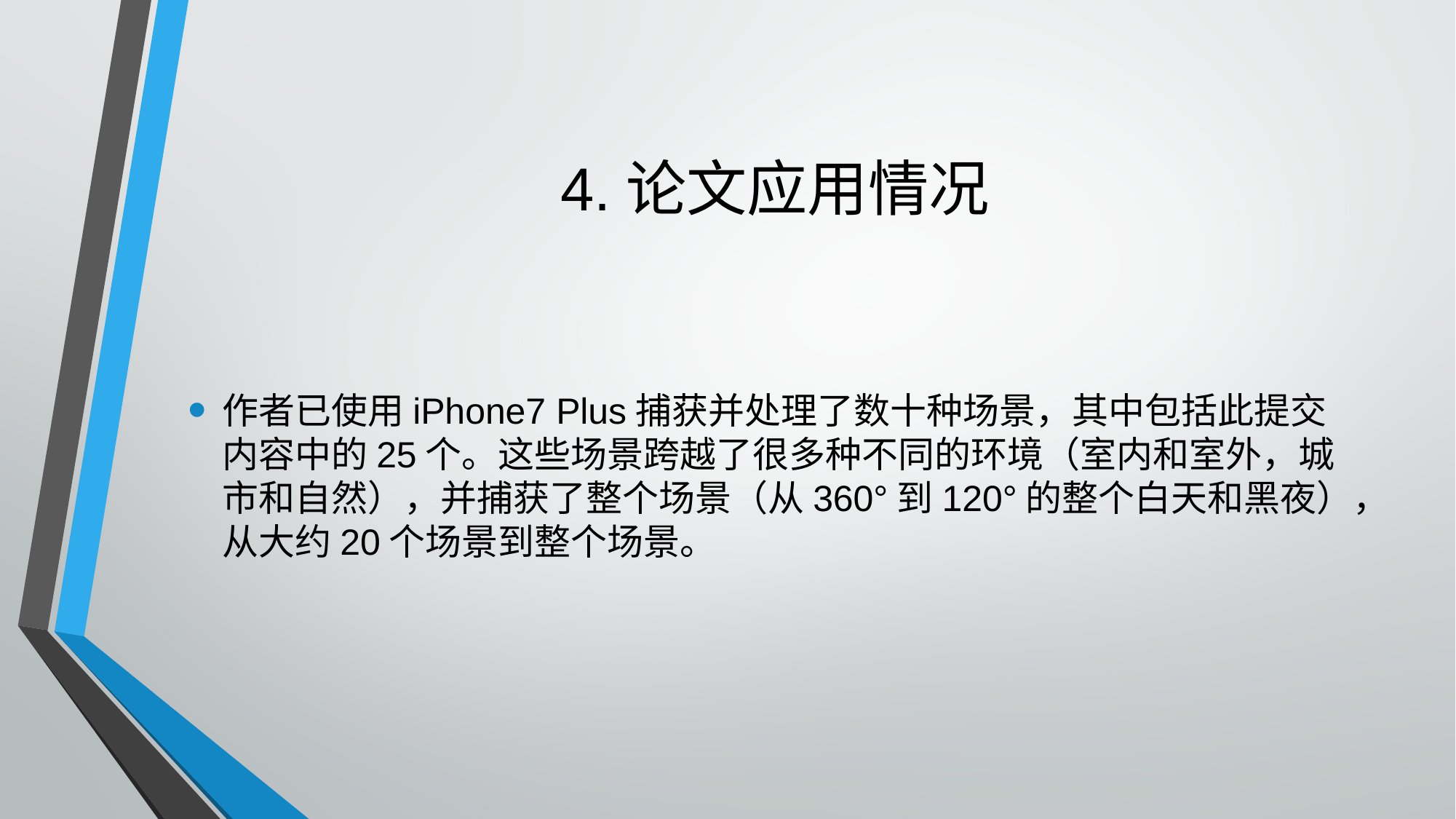

# 4.论文应用情况
作者已使用iPhone7 Plus捕获并处理了数十种场景，其中包括此提交内容中的25个。这些场景跨越了很多种不同的环境（室内和室外，城市和自然），并捕获了整个场景（从360°到120°的整个白天和黑夜），从大约20个场景到整个场景。